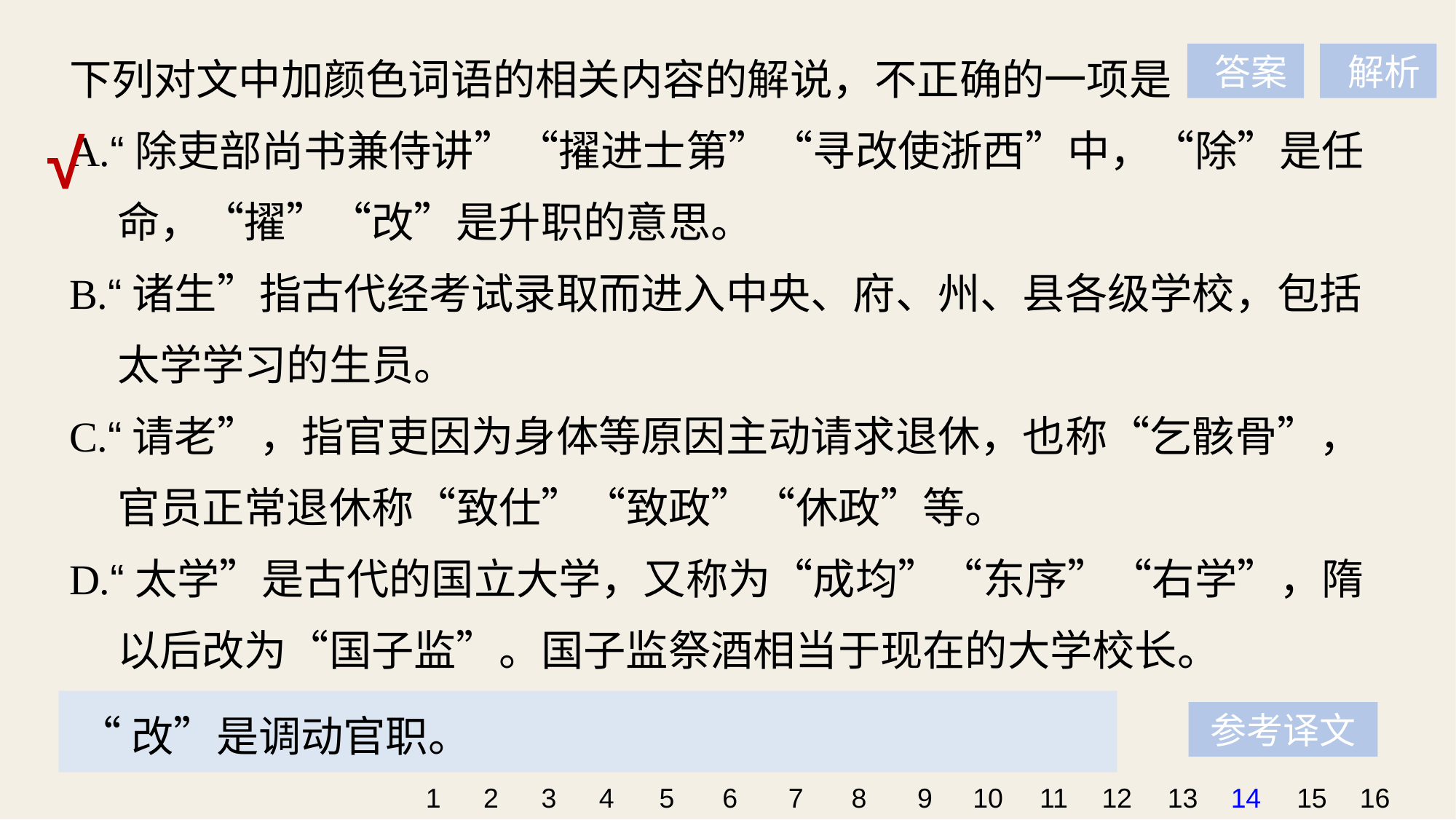

下列对文中加颜色词语的相关内容的解说，不正确的一项是
A.“除吏部尚书兼侍讲”“擢进士第”“寻改使浙西”中，“除”是任
    命，“擢”“改”是升职的意思。
B.“诸生”指古代经考试录取而进入中央、府、州、县各级学校，包括
    太学学习的生员。
C.“请老”，指官吏因为身体等原因主动请求退休，也称“乞骸骨”，
    官员正常退休称“致仕”“致政”“休政”等。
D.“太学”是古代的国立大学，又称为“成均”“东序”“右学”，隋
    以后改为“国子监”。国子监祭酒相当于现在的大学校长。
 答案
 解析
√
“改”是调动官职。

参考译文
1
2
3
4
5
6
7
8
9
10
11
12
13
14
15
16